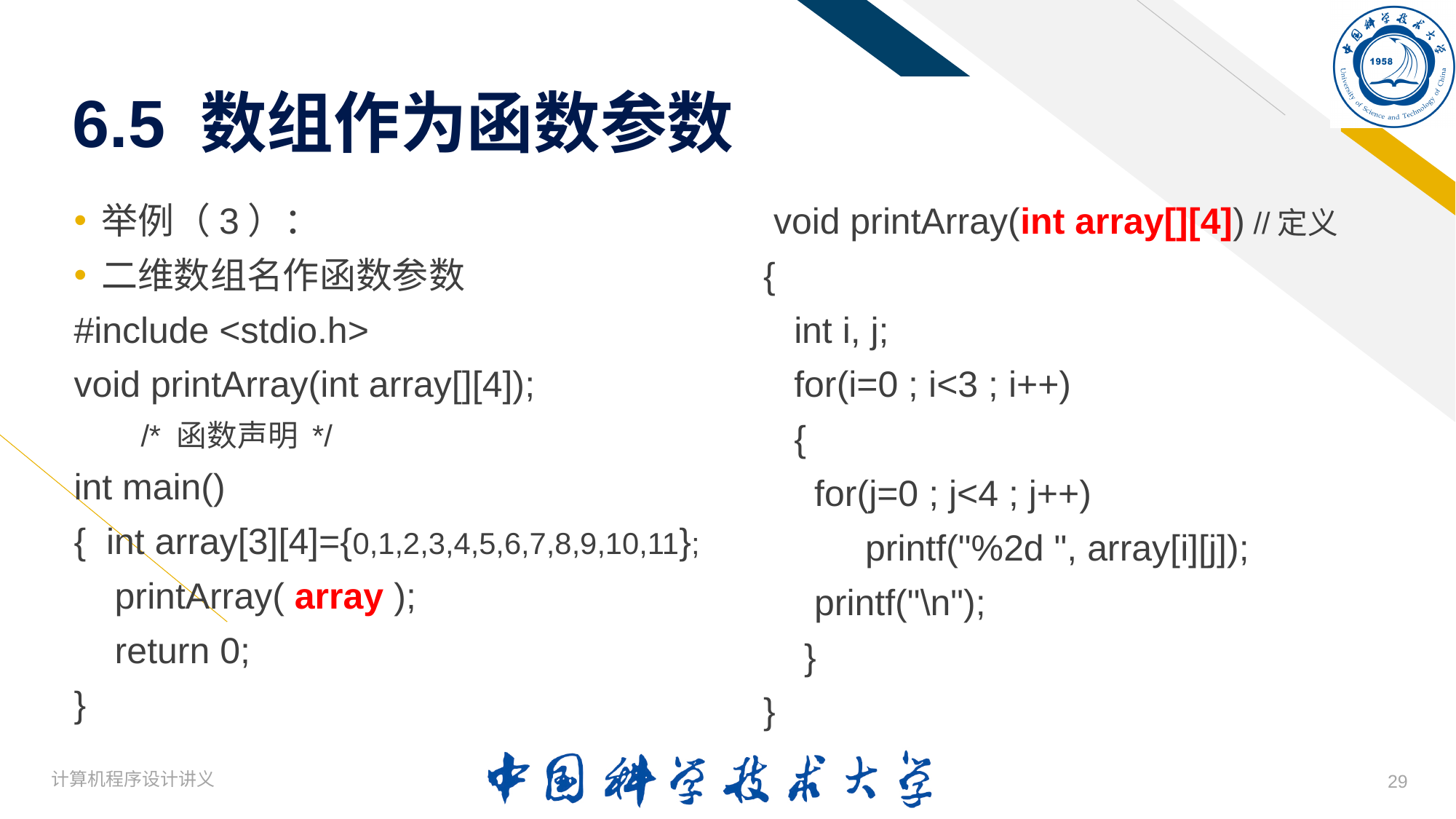

# 6.5 数组作为函数参数
举例（3）：
二维数组名作函数参数
#include <stdio.h>
void printArray(int array[][4]);
        /* 函数声明 */
int main()
{  int array[3][4]={0,1,2,3,4,5,6,7,8,9,10,11};
    printArray( array );
    return 0;
}
 void printArray(int array[][4]) //定义
{
   int i, j;
   for(i=0 ; i<3 ; i++)
   {
     for(j=0 ; j<4 ; j++)
          printf("%2d ", array[i][j]);
     printf("\n");
    }
}

计算机程序设计讲义
29